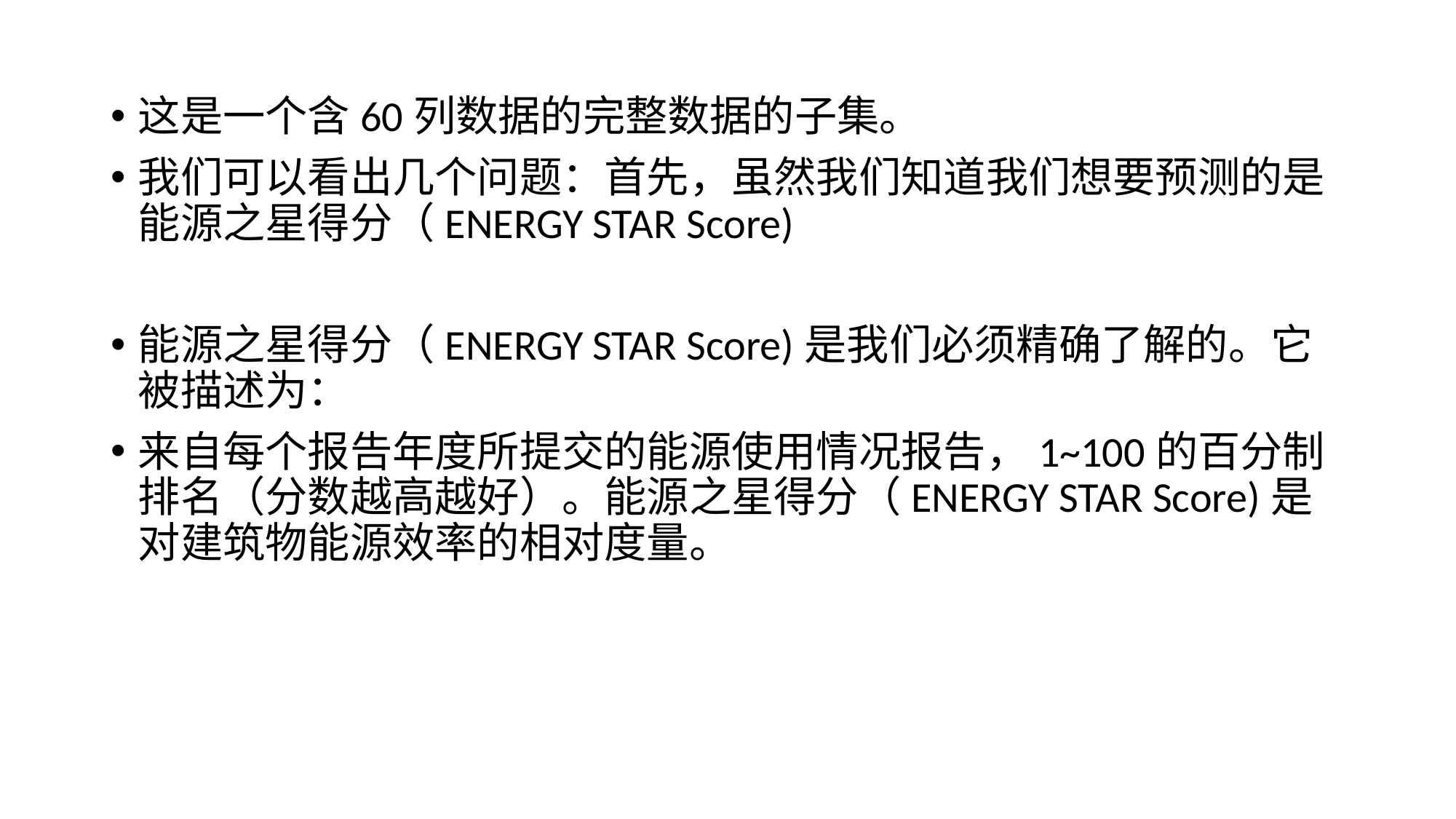

#
这是一个含60列数据的完整数据的子集。
我们可以看出几个问题：首先，虽然我们知道我们想要预测的是能源之星得分（ENERGY STAR Score)

能源之星得分（ENERGY STAR Score)是我们必须精确了解的。它被描述为：
来自每个报告年度所提交的能源使用情况报告，1~100的百分制排名（分数越高越好）。能源之星得分（ENERGY STAR Score)是对建筑物能源效率的相对度量。